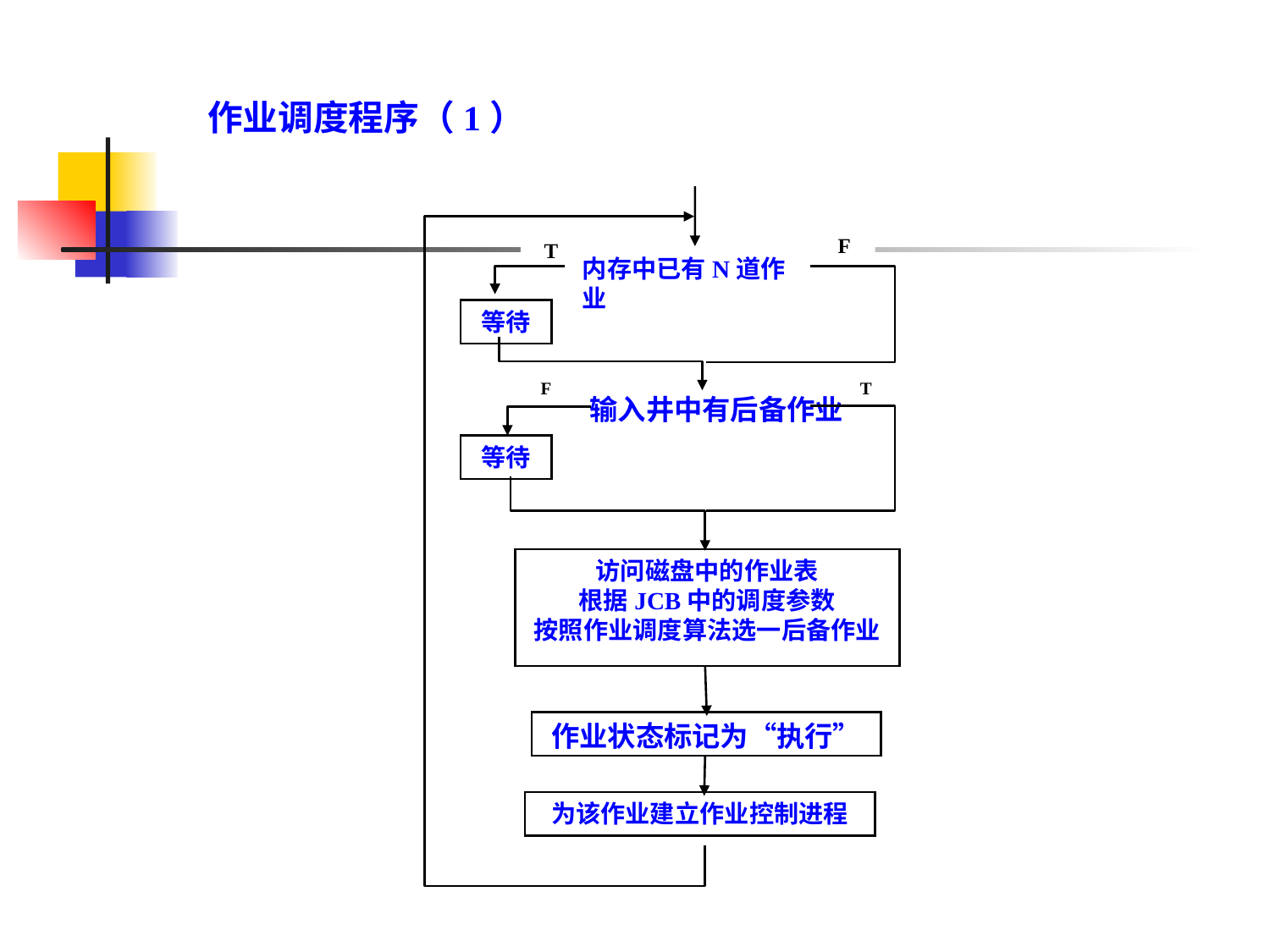

作业调度程序（1）

F
T
内存中已有N道作业

等待

F
T
输入井中有后备作业

等待

访问磁盘中的作业表
根据JCB中的调度参数
按照作业调度算法选一后备作业

作业状态标记为“执行”

为该作业建立作业控制进程